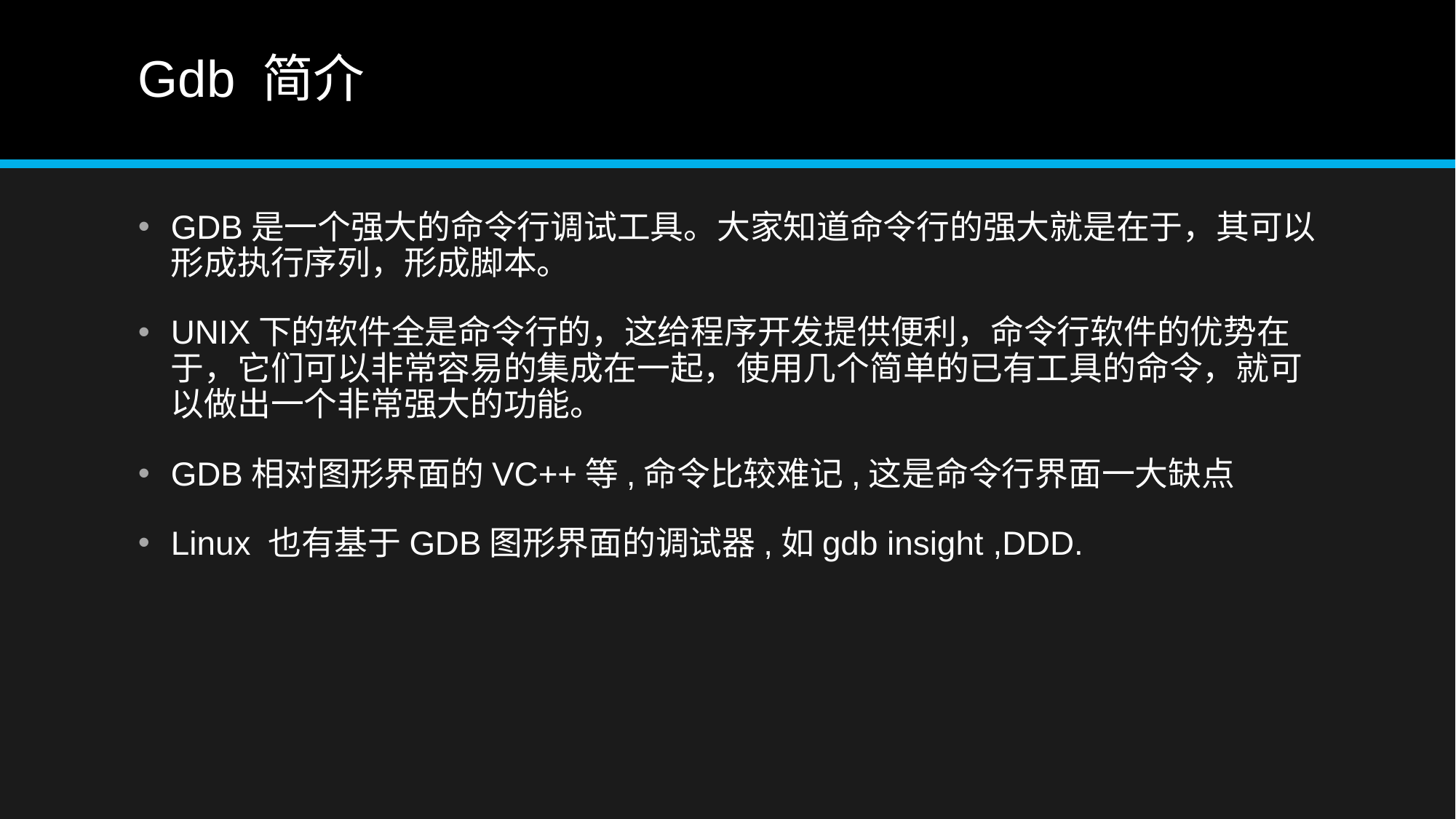

# Gdb 简介
GDB是一个强大的命令行调试工具。大家知道命令行的强大就是在于，其可以形成执行序列，形成脚本。
UNIX下的软件全是命令行的，这给程序开发提供便利，命令行软件的优势在于，它们可以非常容易的集成在一起，使用几个简单的已有工具的命令，就可以做出一个非常强大的功能。
GDB相对图形界面的VC++等,命令比较难记,这是命令行界面一大缺点
Linux 也有基于GDB图形界面的调试器,如gdb insight ,DDD.